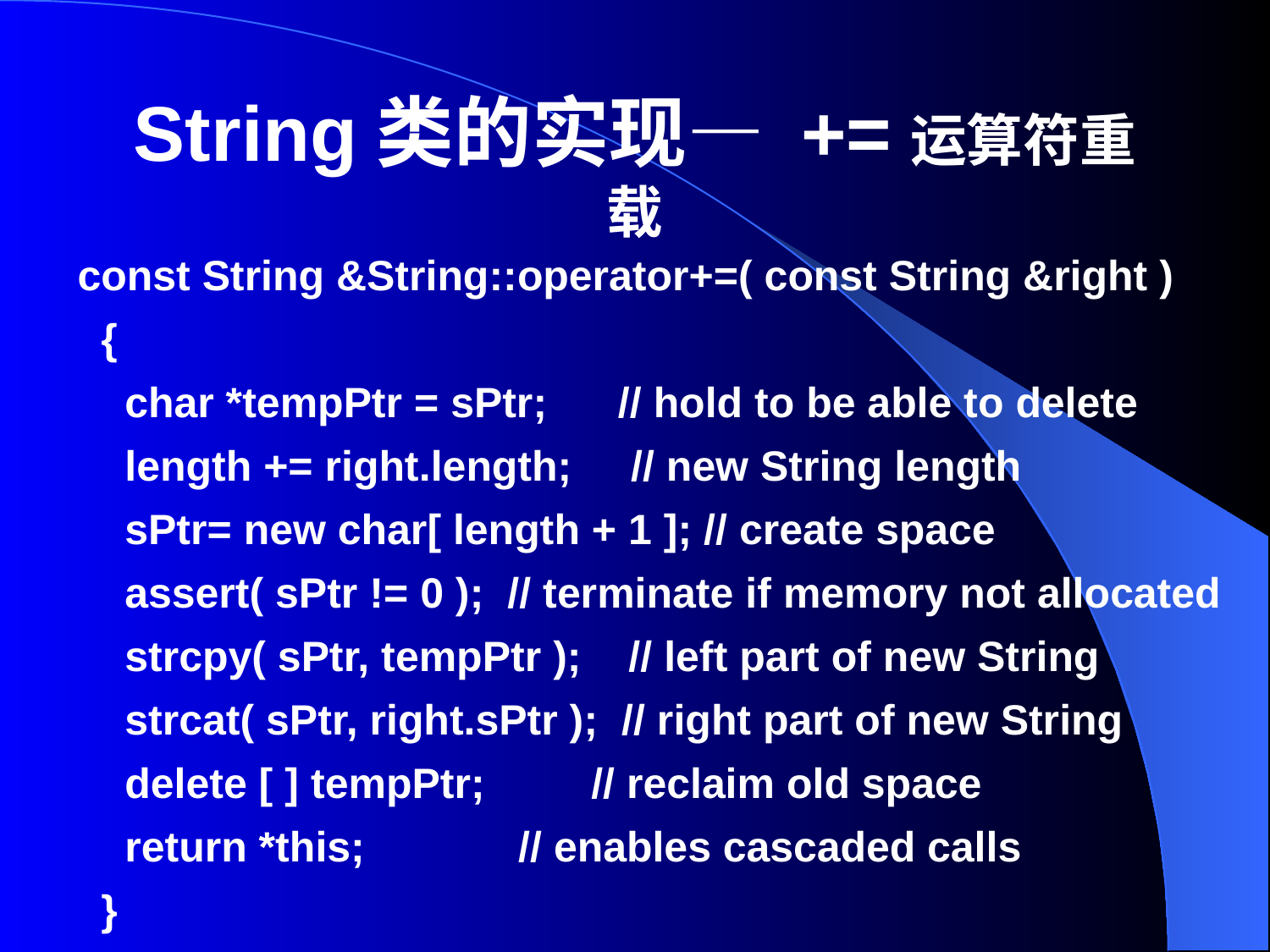

# String类的实现— +=运算符重载
const String &String::operator+=( const String &right )
  {
    char *tempPtr = sPtr;      // hold to be able to delete
    length += right.length;     // new String length
    sPtr= new char[ length + 1 ]; // create space
    assert( sPtr != 0 );  // terminate if memory not allocated
    strcpy( sPtr, tempPtr );    // left part of new String
    strcat( sPtr, right.sPtr );  // right part of new String
    delete [ ] tempPtr;         // reclaim old space
    return *this;             // enables cascaded calls
  }